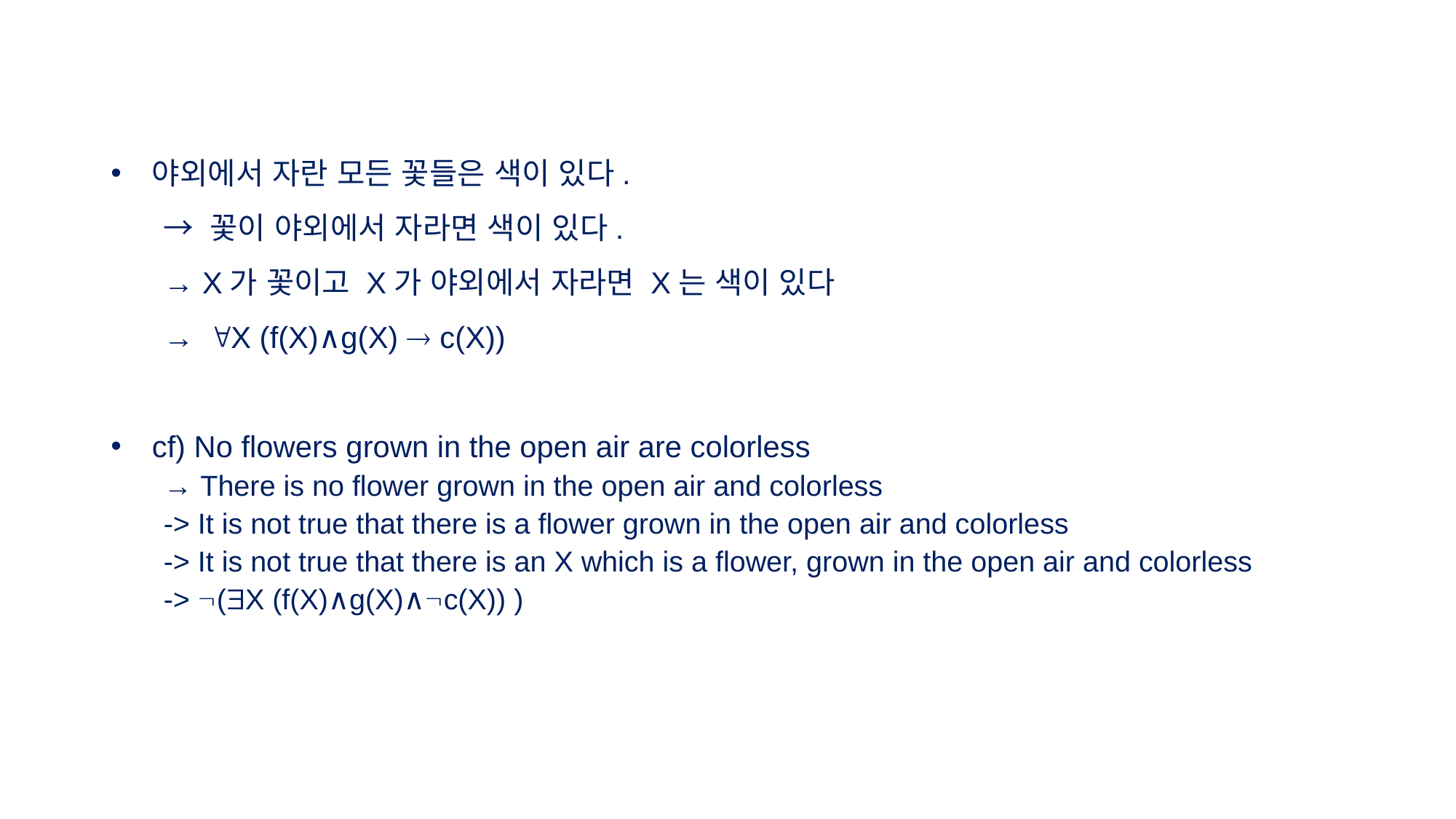

야외에서 자란 모든 꽃들은 색이 있다.
→ 꽃이 야외에서 자라면 색이 있다.
→ X가 꽃이고 X가 야외에서 자라면 X는 색이 있다
→ ∀X (f(X)∧g(X) → c(X))

cf) No flowers grown in the open air are colorless
→ There is no flower grown in the open air and colorless
-> It is not true that there is a flower grown in the open air and colorless
-> It is not true that there is an X which is a flower, grown in the open air and colorless
-> ¬(∃X (f(X)∧g(X)∧¬c(X)) )